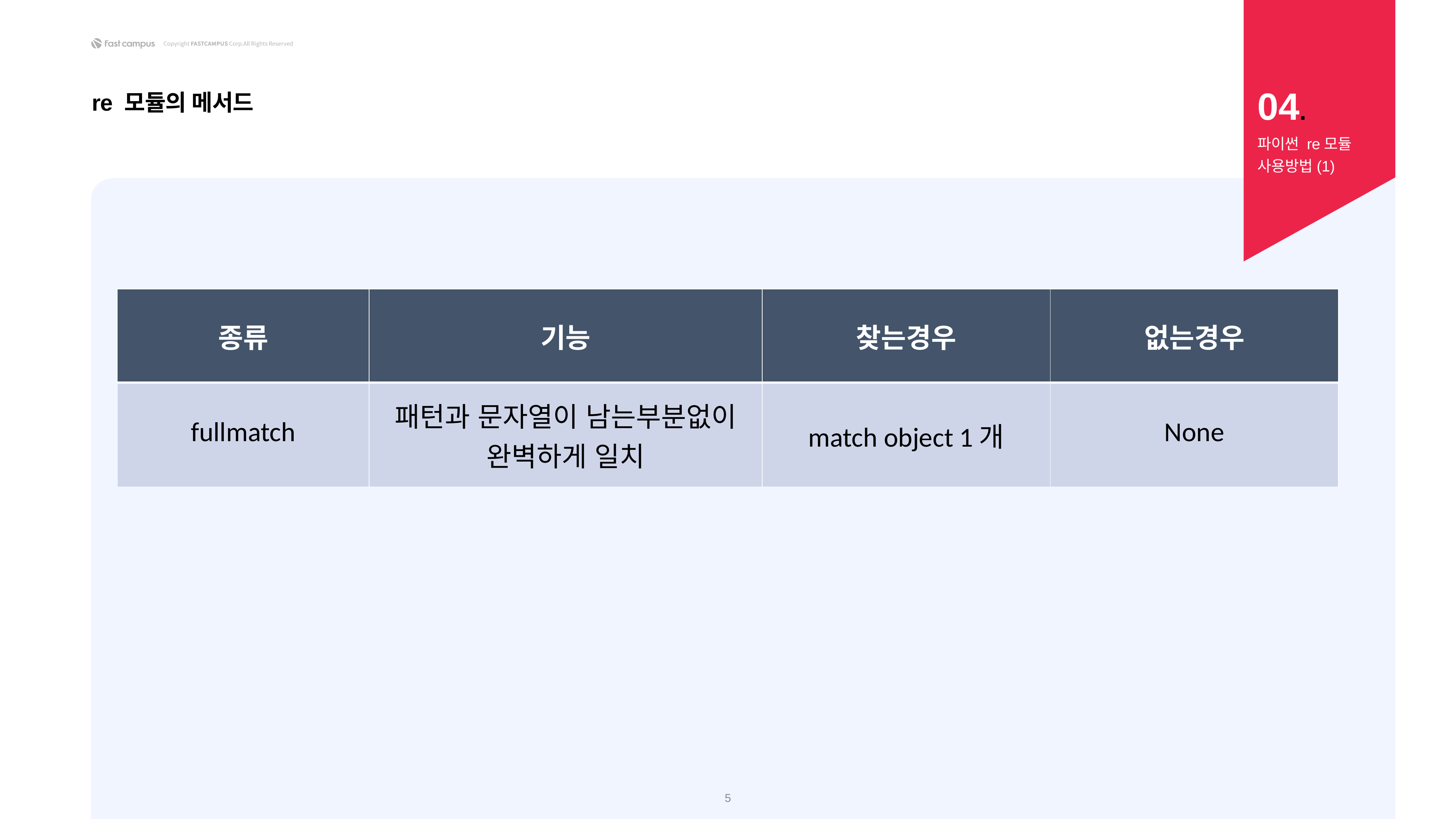

04.
re 모듈의 메서드
파이썬 re모듈
사용방법(1)
| 종류 | 기능 | 찾는경우 | 없는경우 |
| --- | --- | --- | --- |
| fullmatch | 패턴과 문자열이 남는부분없이 완벽하게 일치 | match object 1개 | None |
5